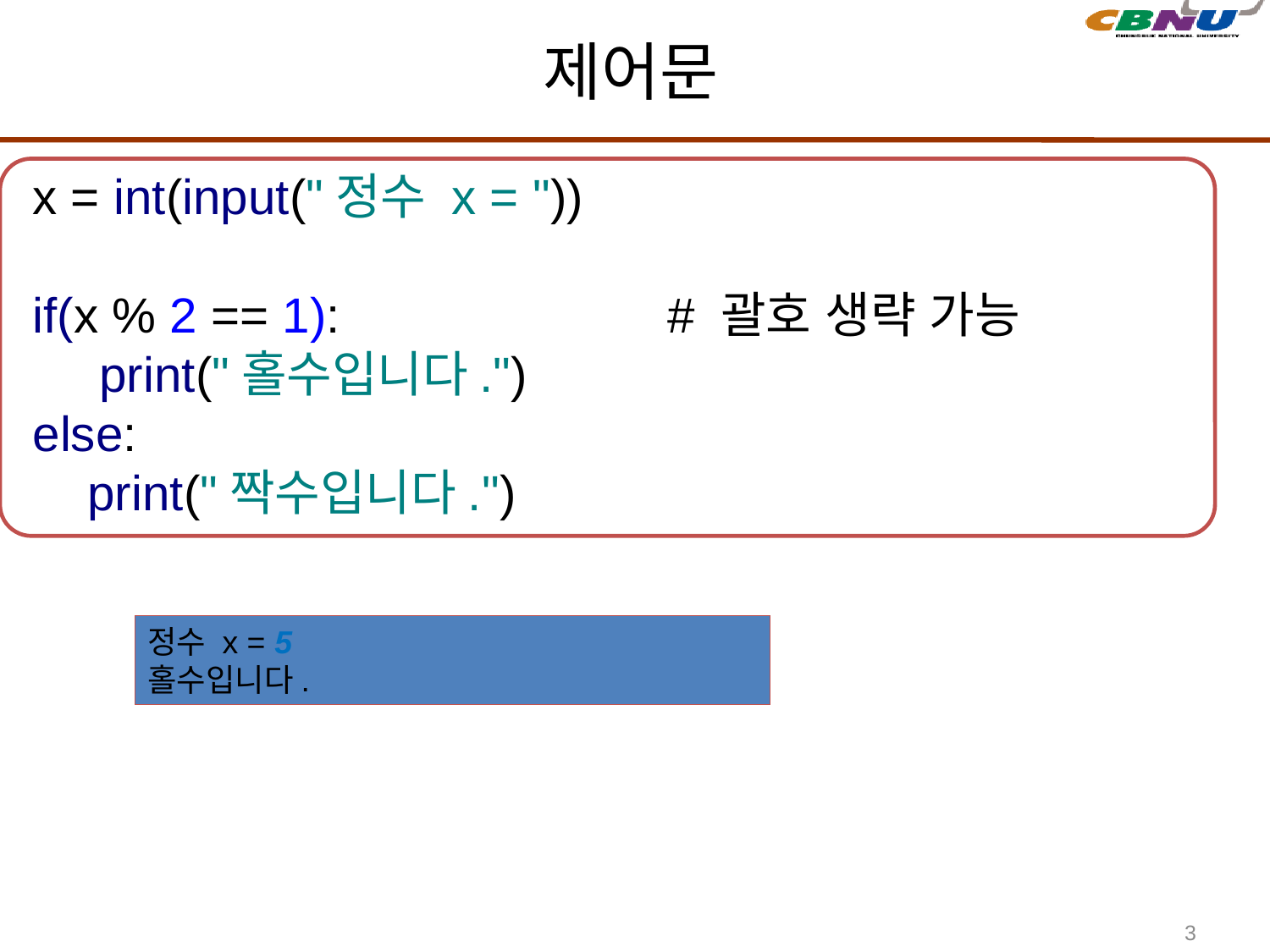

# 제어문

x = int(input("정수 x = "))
if(x % 2 == 1):			# 괄호 생략 가능
    print("홀수입니다.")
else:
    print("짝수입니다.")
정수 x = 5
홀수입니다.
3